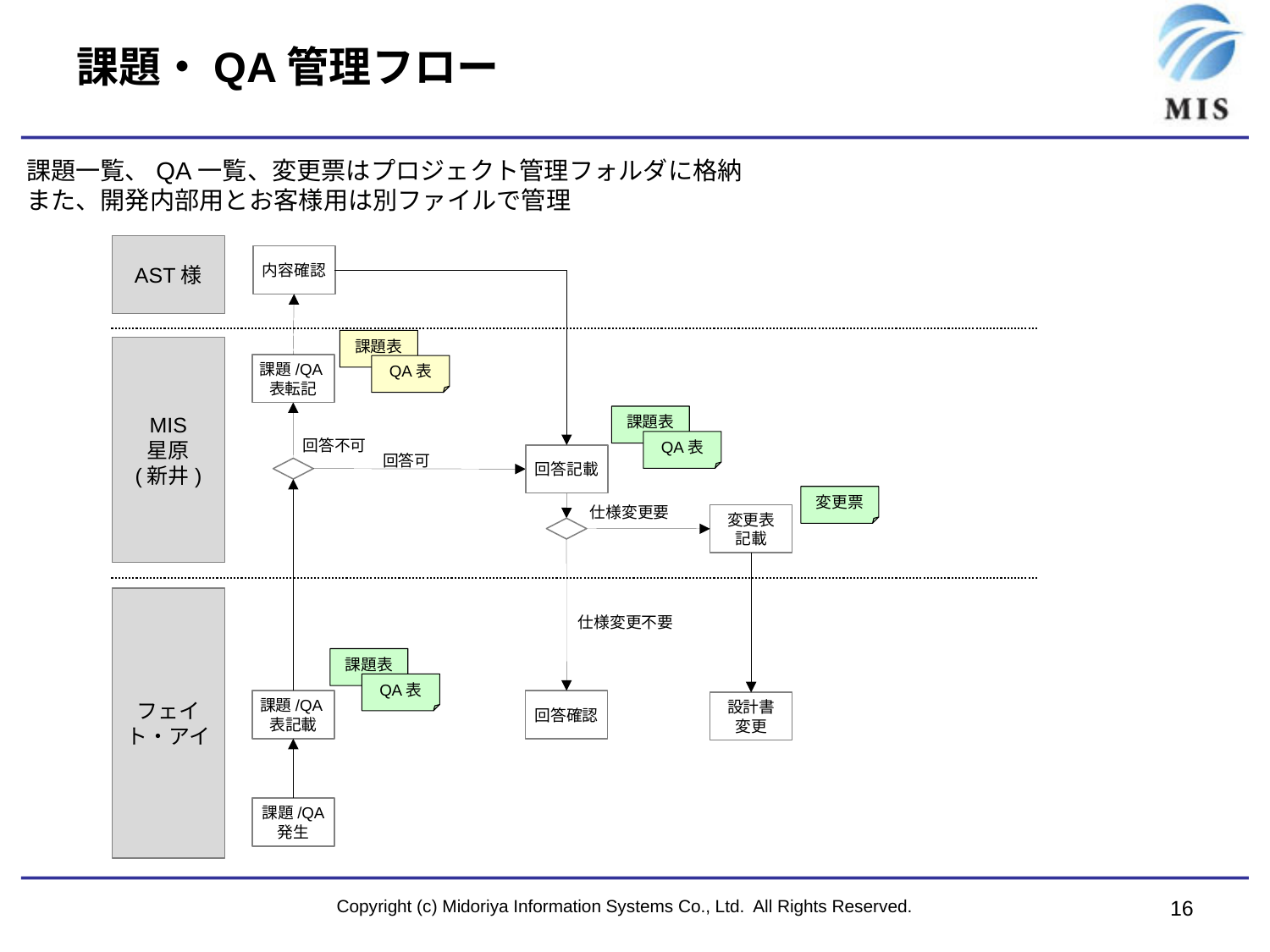

# 課題・QA管理フロー
課題一覧、QA一覧、変更票はプロジェクト管理フォルダに格納
また、開発内部用とお客様用は別ファイルで管理
AST様
内容確認
課題表
MIS
星原
(新井)
課題/QA表転記
QA表
課題表
回答不可
QA表
回答可
回答記載

変更票
仕様変更要
変更表
記載

フェイト・アイ
仕様変更不要
課題表
QA表
課題/QA表記載
回答確認
設計書
変更
課題/QA
発生
Copyright (c) Midoriya Information Systems Co., Ltd.  All Rights Reserved.
16